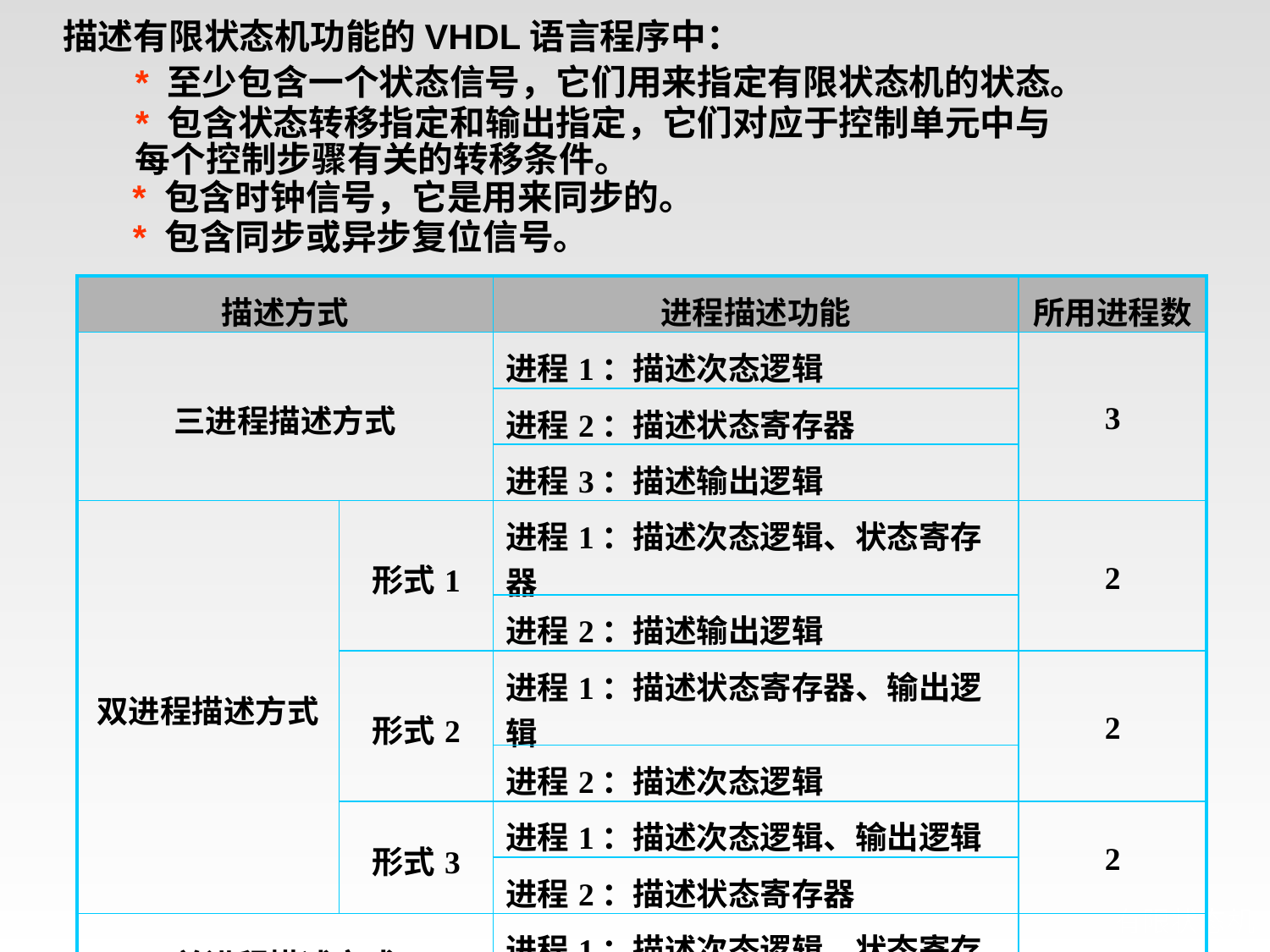

描述有限状态机功能的VHDL语言程序中：
* 至少包含一个状态信号，它们用来指定有限状态机的状态。
* 包含状态转移指定和输出指定，它们对应于控制单元中与每个控制步骤有关的转移条件。
* 包含时钟信号，它是用来同步的。
* 包含同步或异步复位信号。
| 描述方式 |  | 进程描述功能 | 所用进程数 |
| --- | --- | --- | --- |
| 三进程描述方式 |  | 进程1：描述次态逻辑 | 3 |
|  |  | 进程2：描述状态寄存器 |  |
|  |  | 进程3：描述输出逻辑 |  |
| 双进程描述方式 | 形式1 | 进程1：描述次态逻辑、状态寄存器 | 2 |
|  |  | 进程2：描述输出逻辑 |  |
|  | 形式2 | 进程1：描述状态寄存器、输出逻辑 | 2 |
|  |  | 进程2：描述次态逻辑 |  |
|  | 形式3 | 进程1：描述次态逻辑、输出逻辑 | 2 |
|  |  | 进程2：描述状态寄存器 |  |
| 单进程描述方式 |  | 进程1：描述次态逻辑、状态寄存器和输出逻辑 | 1 |
# 有限状态机